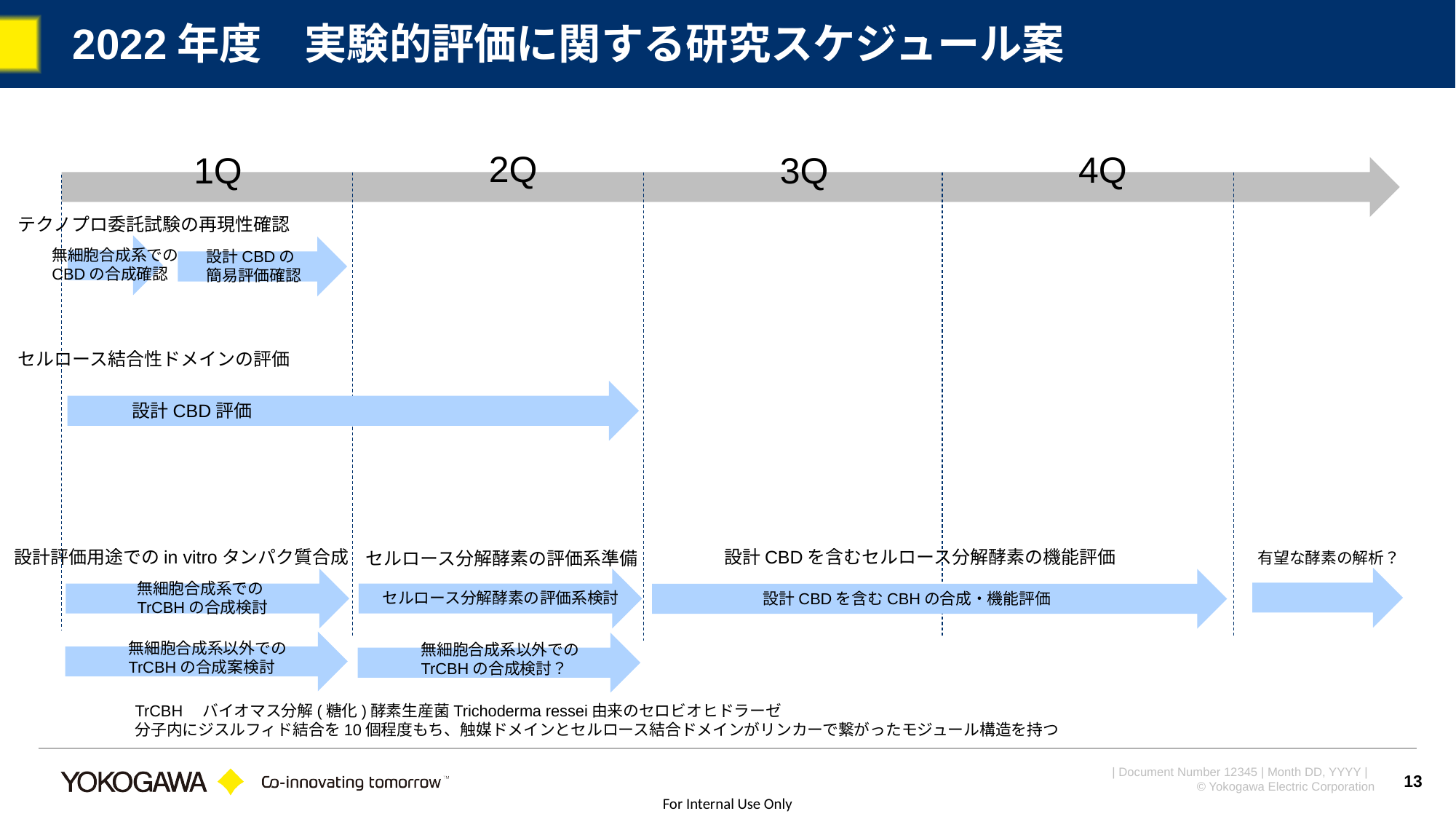

# 2022年度　実験的評価に関する研究スケジュール案
2Q
4Q
1Q
3Q

テクノプロ委託試験の再現性確認

無細胞合成系での
CBDの合成確認
設計CBDの
簡易評価確認
セルロース結合性ドメインの評価

設計CBD評価
設計評価用途でのin vitroタンパク質合成
設計CBDを含むセルロース分解酵素の機能評価
セルロース分解酵素の評価系準備
有望な酵素の解析？

無細胞合成系での
TrCBHの合成検討
セルロース分解酵素の評価系検討
設計CBDを含むCBHの合成・機能評価

無細胞合成系以外での
TrCBHの合成案検討
無細胞合成系以外での
TrCBHの合成検討？
TrCBH　バイオマス分解(糖化)酵素生産菌Trichoderma ressei由来のセロビオヒドラーゼ
分子内にジスルフィド結合を10個程度もち、触媒ドメインとセルロース結合ドメインがリンカーで繋がったモジュール構造を持つ
13